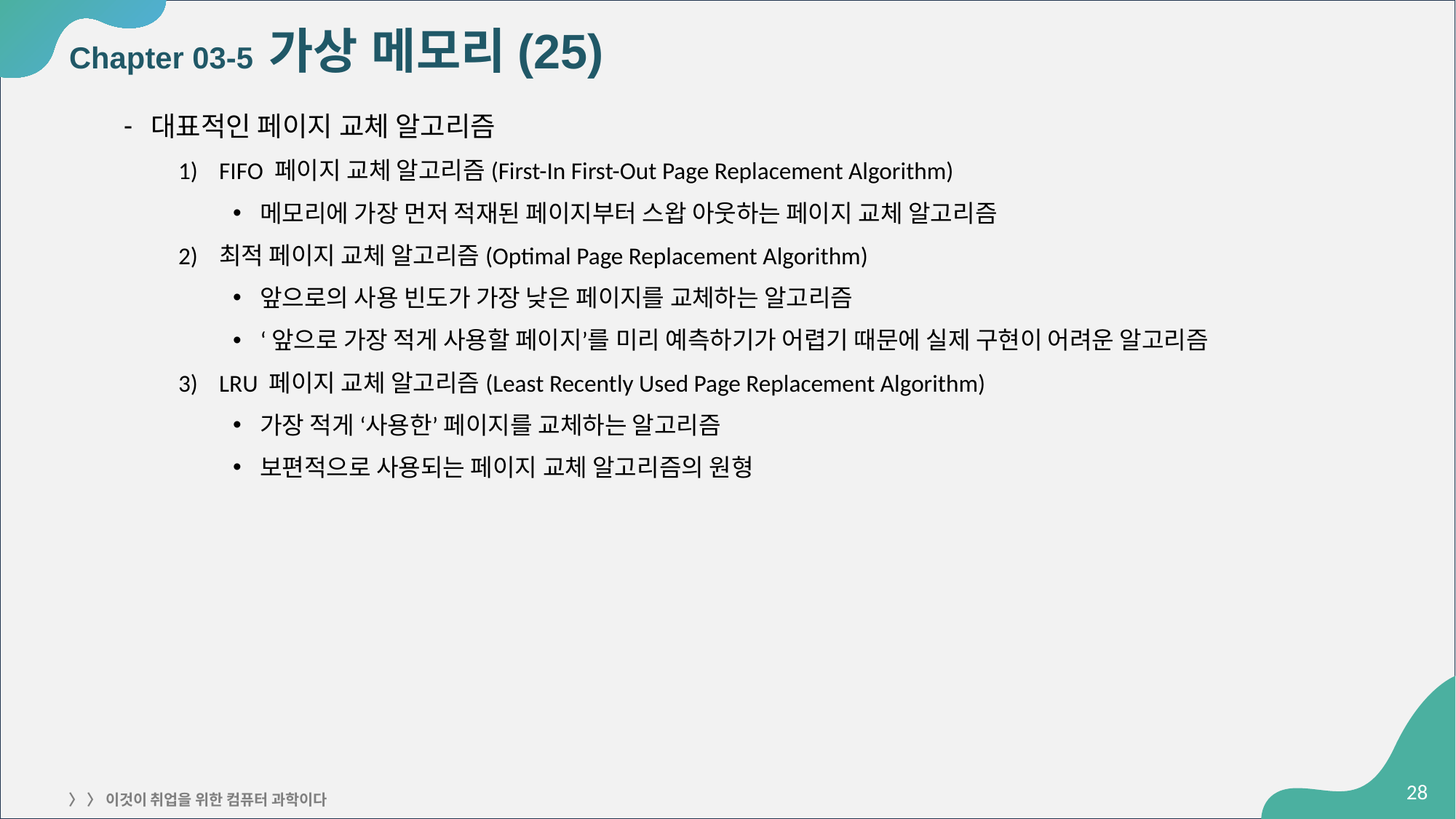

# Chapter 03-5 가상 메모리(25)
대표적인 페이지 교체 알고리즘
FIFO 페이지 교체 알고리즘(First-In First-Out Page Replacement Algorithm)
메모리에 가장 먼저 적재된 페이지부터 스왑 아웃하는 페이지 교체 알고리즘
최적 페이지 교체 알고리즘(Optimal Page Replacement Algorithm)
앞으로의 사용 빈도가 가장 낮은 페이지를 교체하는 알고리즘
‘앞으로 가장 적게 사용할 페이지’를 미리 예측하기가 어렵기 때문에 실제 구현이 어려운 알고리즘
LRU 페이지 교체 알고리즘(Least Recently Used Page Replacement Algorithm)
가장 적게 ‘사용한’ 페이지를 교체하는 알고리즘
보편적으로 사용되는 페이지 교체 알고리즘의 원형
28
〉 〉 이것이 취업을 위한 컴퓨터 과학이다